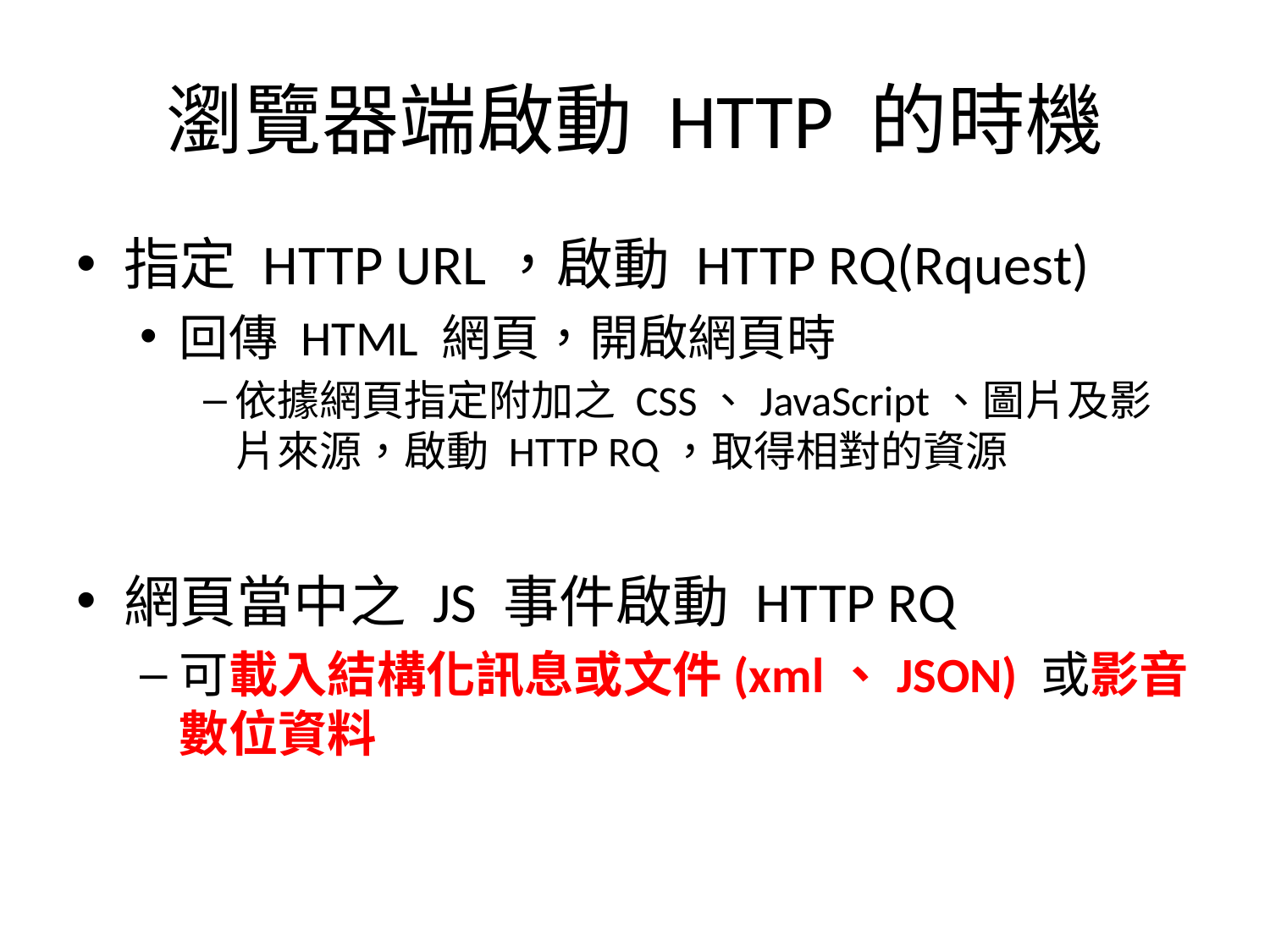

# 瀏覽器端啟動 HTTP 的時機
指定 HTTP URL，啟動 HTTP RQ(Rquest)
回傳 HTML 網頁，開啟網頁時
依據網頁指定附加之 CSS、JavaScript、圖片及影片來源，啟動 HTTP RQ，取得相對的資源

網頁當中之 JS 事件啟動 HTTP RQ
可載入結構化訊息或文件(xml、JSON) 或影音數位資料